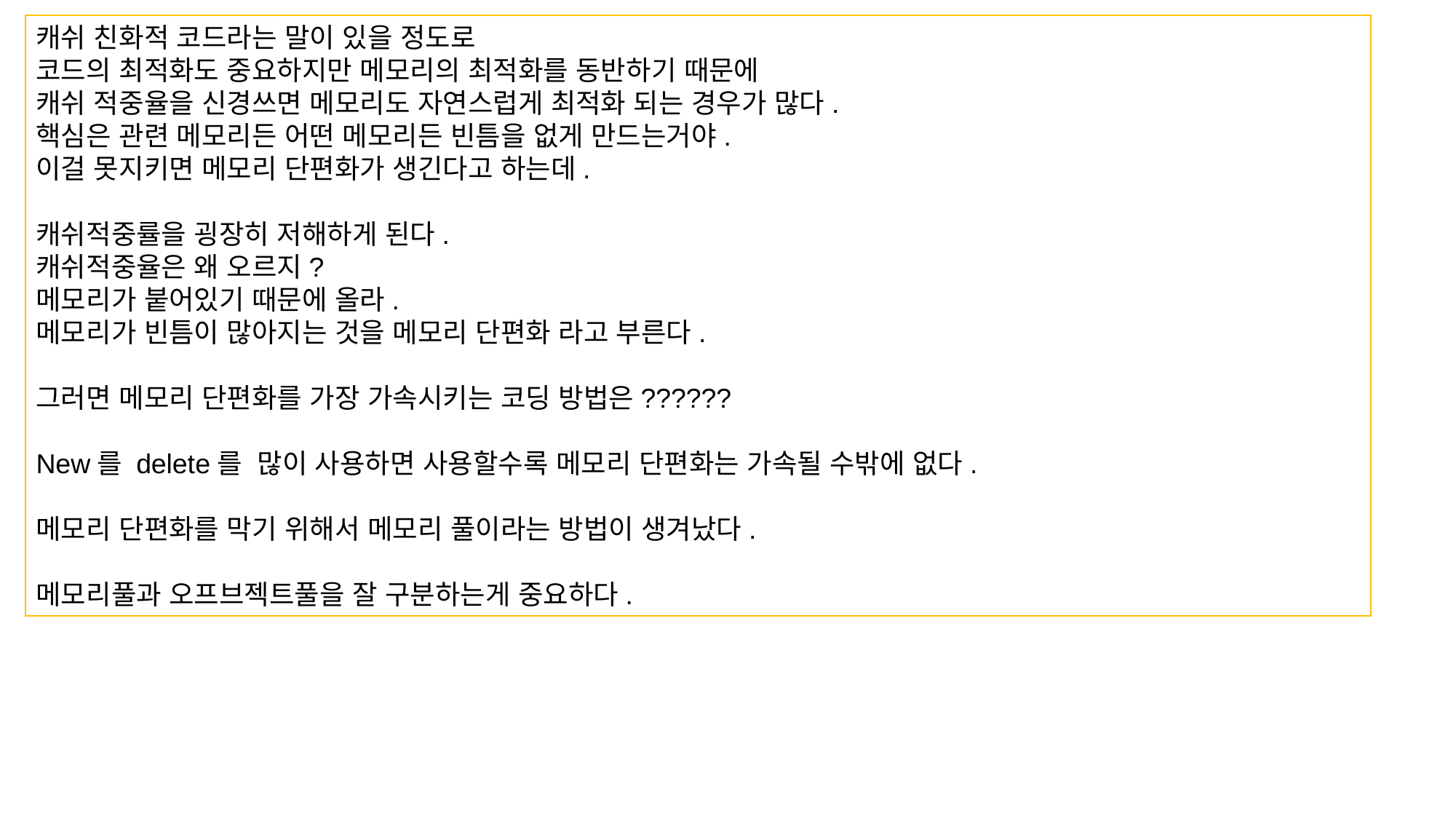

캐쉬 친화적 코드라는 말이 있을 정도로
코드의 최적화도 중요하지만 메모리의 최적화를 동반하기 때문에
캐쉬 적중율을 신경쓰면 메모리도 자연스럽게 최적화 되는 경우가 많다.
핵심은 관련 메모리든 어떤 메모리든 빈틈을 없게 만드는거야.
이걸 못지키면 메모리 단편화가 생긴다고 하는데.

캐쉬적중률을 굉장히 저해하게 된다.
캐쉬적중율은 왜 오르지?
메모리가 붙어있기 때문에 올라.
메모리가 빈틈이 많아지는 것을 메모리 단편화 라고 부른다.

그러면 메모리 단편화를 가장 가속시키는 코딩 방법은??????

New를 delete를  많이 사용하면 사용할수록 메모리 단편화는 가속될 수밖에 없다.

메모리 단편화를 막기 위해서 메모리 풀이라는 방법이 생겨났다.

메모리풀과 오프브젝트풀을 잘 구분하는게 중요하다.